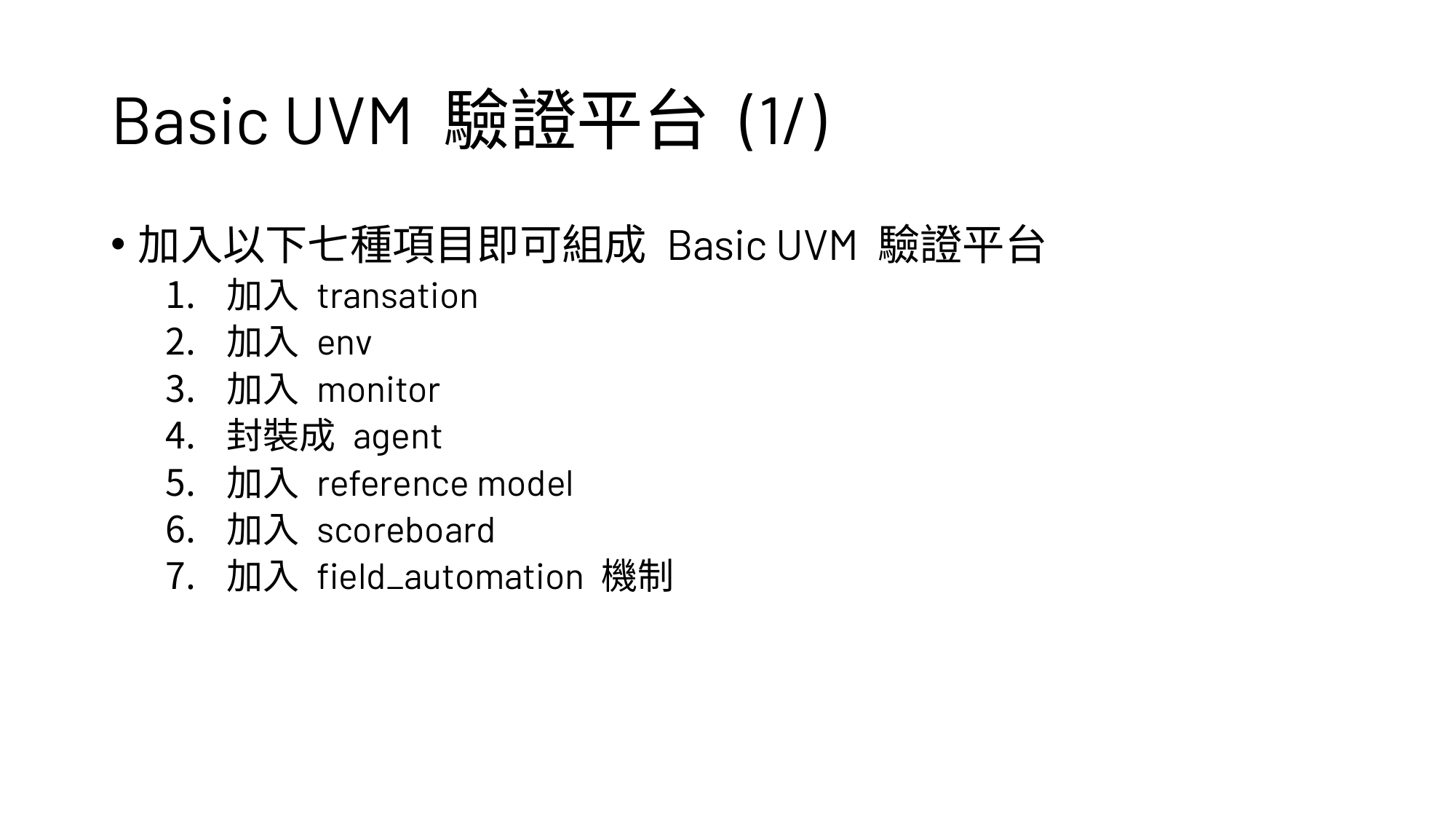

# Basic UVM 驗證平台 (1/)
加入以下七種項目即可組成 Basic UVM 驗證平台
加入 transation
加入 env
加入 monitor
封裝成 agent
加入 reference model
加入 scoreboard
加入 field_automation 機制